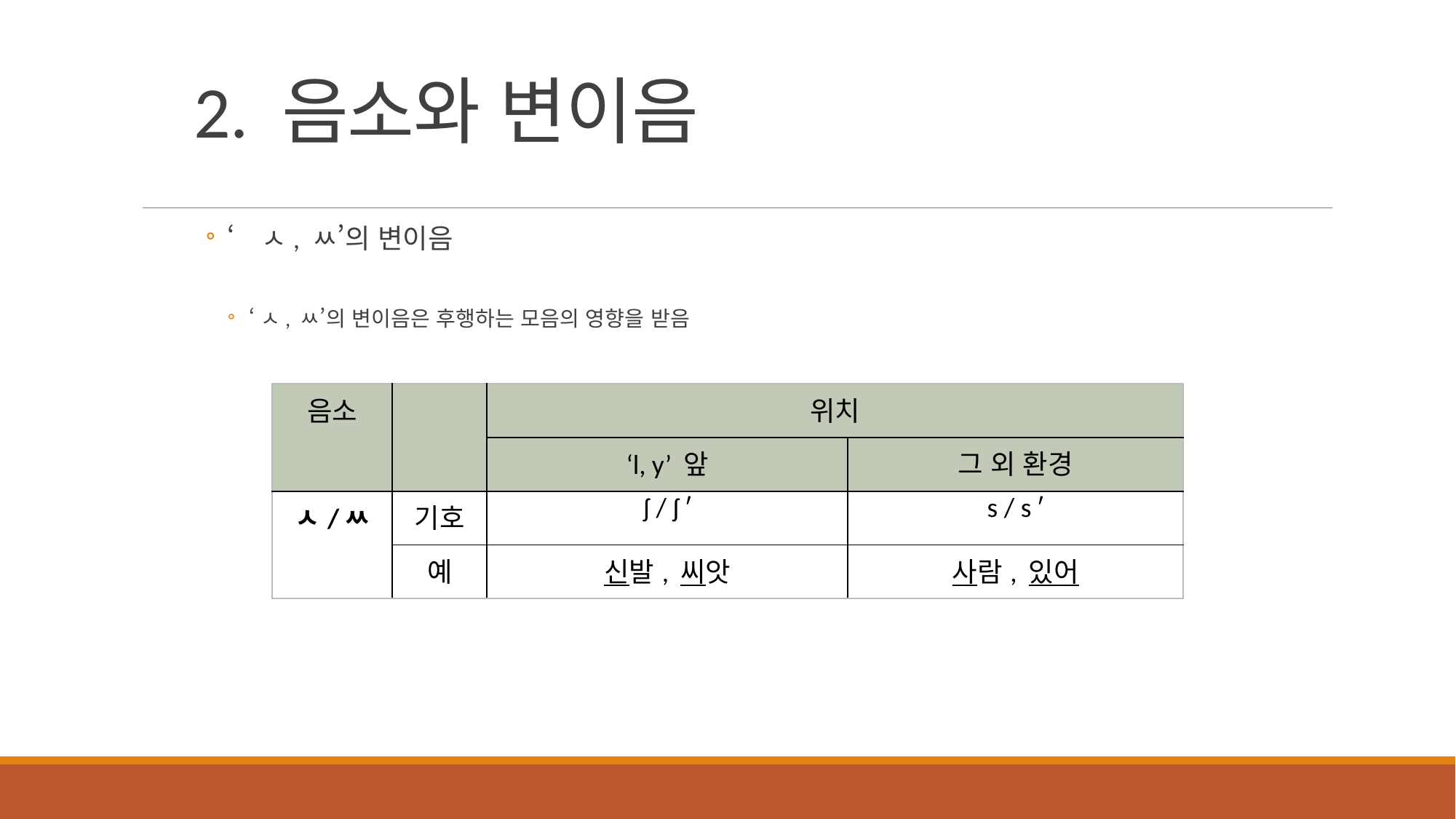

# 2. 음소와 변이음

‘ㅅ, ㅆ’의 변이음

‘ㅅ, ㅆ’의 변이음은 후행하는 모음의 영향을 받음
| 음소 |  | 위치 |  |
| --- | --- | --- | --- |
|  |  | ‘l, y’ 앞 | 그 외 환경 |
| ㅅ/ㅆ | 기호 | ʃ / ʃ ʹ | s / s ʹ |
|  | 예 | 신발, 씨앗 | 사람, 있어 |